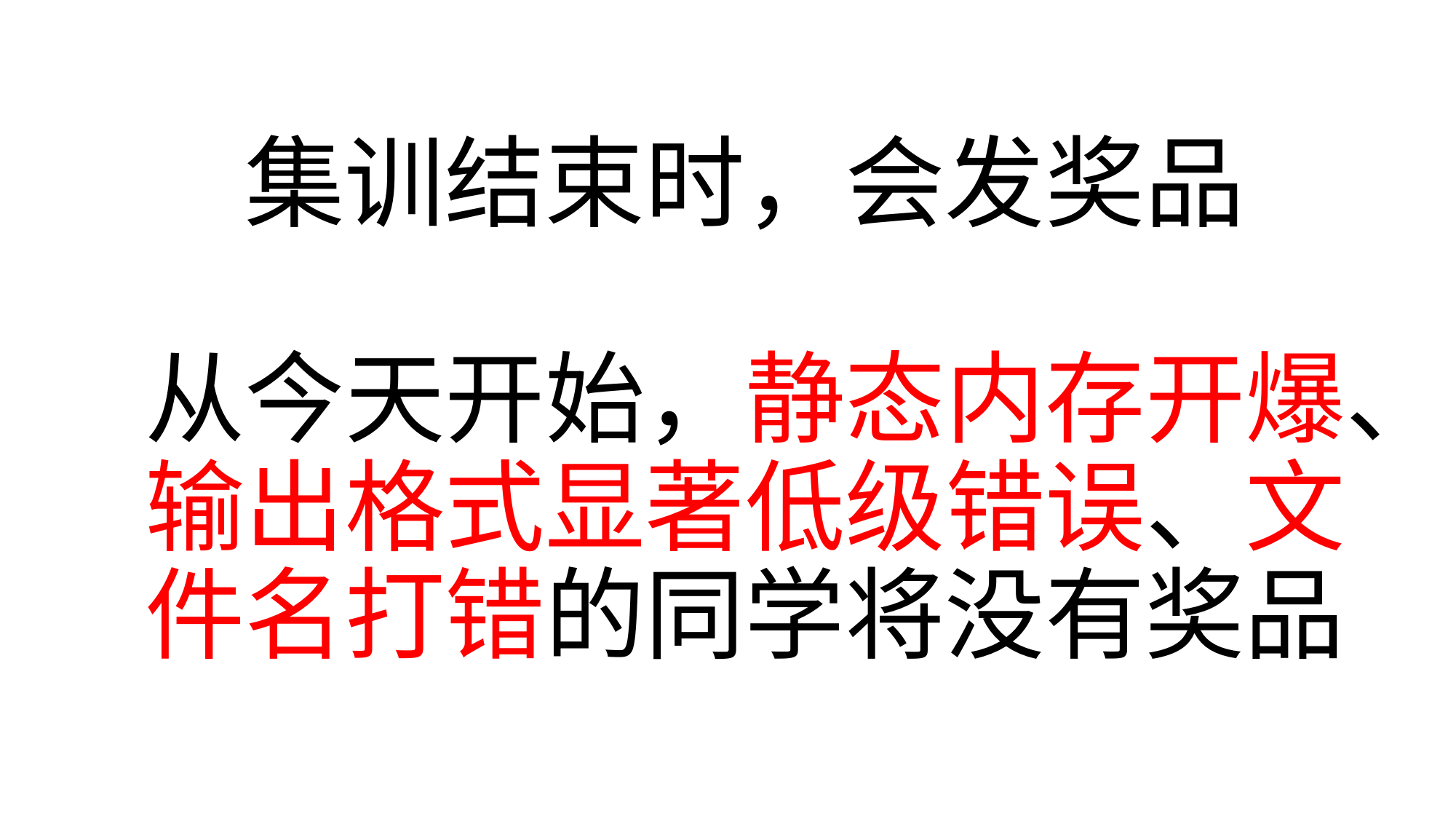

# 集训结束时，会发奖品 从今天开始，静态内存开爆、输出格式显著低级错误、文件名打错的同学将没有奖品